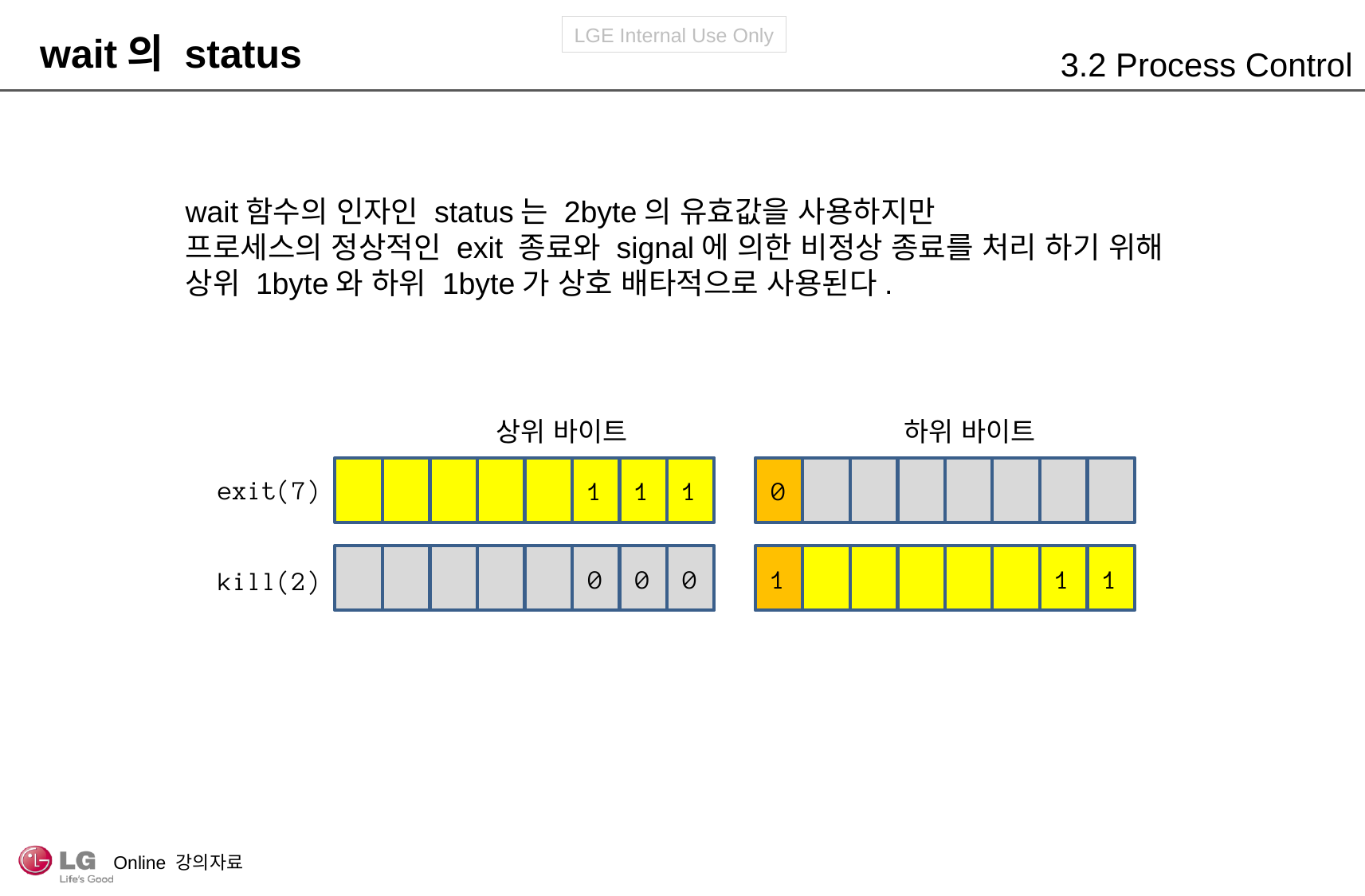

wait의 status
3.2 Process Control

wait함수의 인자인 status는 2byte의 유효값을 사용하지만
프로세스의 정상적인 exit 종료와 signal에 의한 비정상 종료를 처리 하기 위해
상위 1byte와 하위 1byte가 상호 배타적으로 사용된다.
상위 바이트
하위 바이트

1
1
1
0

exit(7)

0
0
0
1

1
1
kill(2)